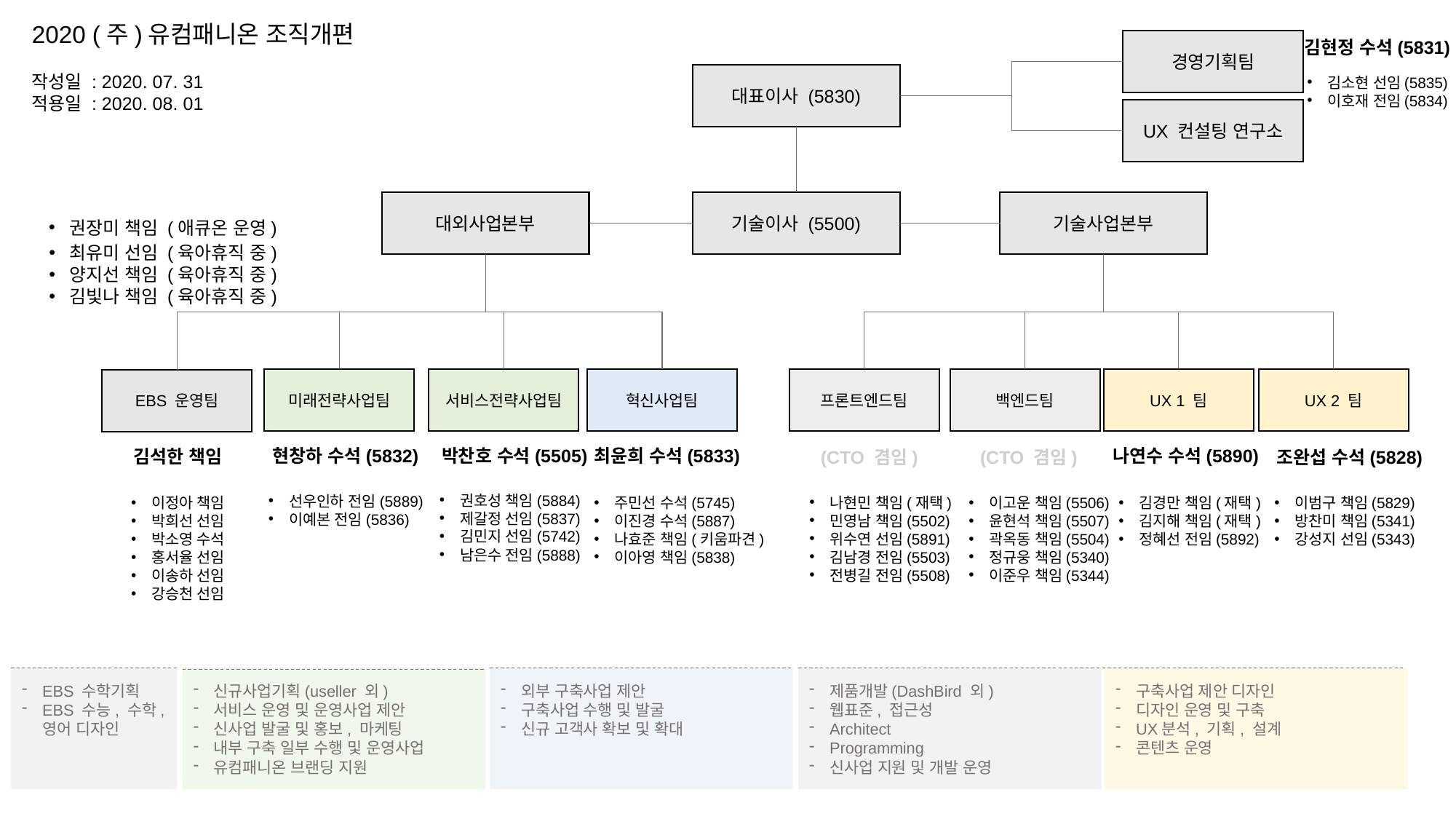

2020 (주)유컴패니온 조직개편

작성일 : 2020. 07. 31
적용일 : 2020. 08. 01

경영기획팀
김현정 수석(5831)
대표이사 (5830)
김소현 선임(5835)
이호재 전임(5834)
UX 컨설팅 연구소
대외사업본부
기술사업본부
기술이사 (5500)
권장미 책임 (애큐온 운영)
최유미 선임 (육아휴직 중)
양지선 책임 (육아휴직 중)
김빛나 책임 (육아휴직 중)
서비스전략사업팀
미래전략사업팀
혁신사업팀
프론트엔드팀
백엔드팀
UX 1 팀
UX 2 팀
EBS 운영팀
박찬호 수석(5505)
최윤희 수석(5833)
현창하 수석(5832)
나연수 수석(5890)
김석한 책임
(CTO 겸임)
조완섭 수석(5828)
(CTO 겸임)
권호성 책임(5884)
제갈정 선임(5837)
김민지 선임(5742)
남은수 전임(5888)

선우인하 전임(5889)
이예본 전임(5836)
주민선 수석(5745)
이진경 수석(5887)
나효준 책임(키움파견)
이아영 책임(5838)

나현민 책임(재택)
민영남 책임(5502)
위수연 선임(5891)
김남경 전임(5503)
전병길 전임(5508)

이고운 책임(5506)
윤현석 책임(5507)
곽옥동 책임(5504)
정규웅 책임(5340)
이준우 책임(5344)
김경만 책임(재택)
김지해 책임(재택)
정혜선 전임(5892)
이범구 책임(5829)
방찬미 책임(5341)
강성지 선임(5343)
이정아 책임
박희선 선임
박소영 수석
홍서율 선임
이송하 선임
강승천 선임
EBS 수학기획
EBS 수능, 수학, 영어 디자인

신규사업기획(useller 외)
서비스 운영 및 운영사업 제안
신사업 발굴 및 홍보, 마케팅
내부 구축 일부 수행 및 운영사업
유컴패니온 브랜딩 지원
외부 구축사업 제안
구축사업 수행 및 발굴
신규 고객사 확보 및 확대

제품개발(DashBird 외)
웹표준, 접근성
Architect
Programming
신사업 지원 및 개발 운영

구축사업 제안 디자인
디자인 운영 및 구축
UX분석, 기획, 설계
콘텐츠 운영